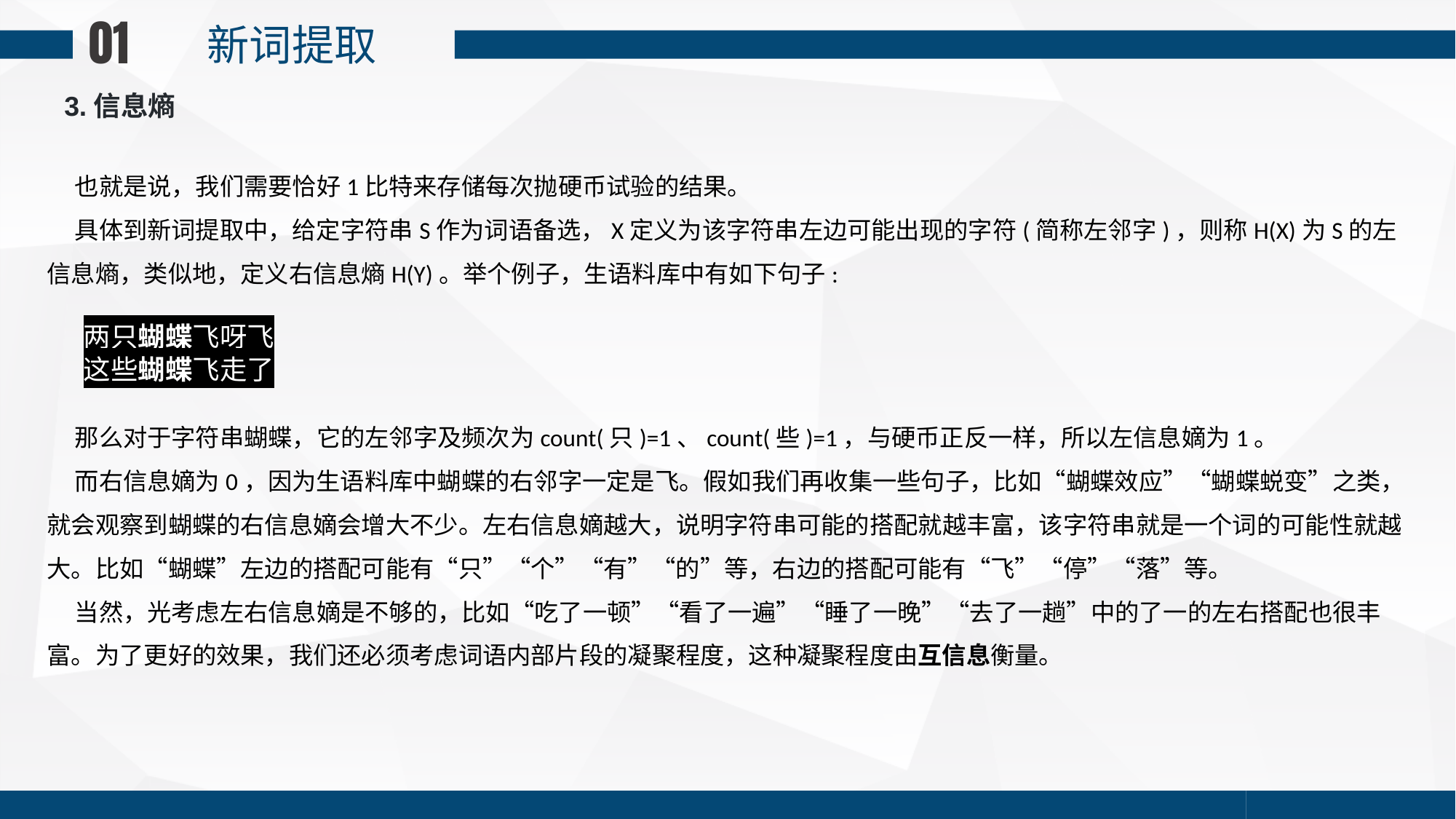

01
新词提取

3.信息熵
    也就是说，我们需要恰好1比特来存储每次抛硬币试验的结果。
    具体到新词提取中，给定字符串S作为词语备选，X定义为该字符串左边可能出现的字符(简称左邻字)，则称H(X)为S的左信息熵，类似地，定义右信息熵H(Y)。举个例子，生语料库中有如下句子:
两只蝴蝶飞呀飞
这些蝴蝶飞走了
    那么对于字符串蝴蝶，它的左邻字及频次为count(只)=1、count(些)=1，与硬币正反一样，所以左信息嫡为1。
    而右信息嫡为0，因为生语料库中蝴蝶的右邻字一定是飞。假如我们再收集一些句子，比如“蝴蝶效应”“蝴蝶蜕变”之类，就会观察到蝴蝶的右信息嫡会增大不少。左右信息嫡越大，说明字符串可能的搭配就越丰富，该字符串就是一个词的可能性就越大。比如“蝴蝶”左边的搭配可能有“只”“个”“有”“的”等，右边的搭配可能有“飞”“停”“落”等。
    当然，光考虑左右信息嫡是不够的，比如“吃了一顿”“看了一遍”“睡了一晚”“去了一趟”中的了一的左右搭配也很丰富。为了更好的效果，我们还必须考虑词语内部片段的凝聚程度，这种凝聚程度由互信息衡量。